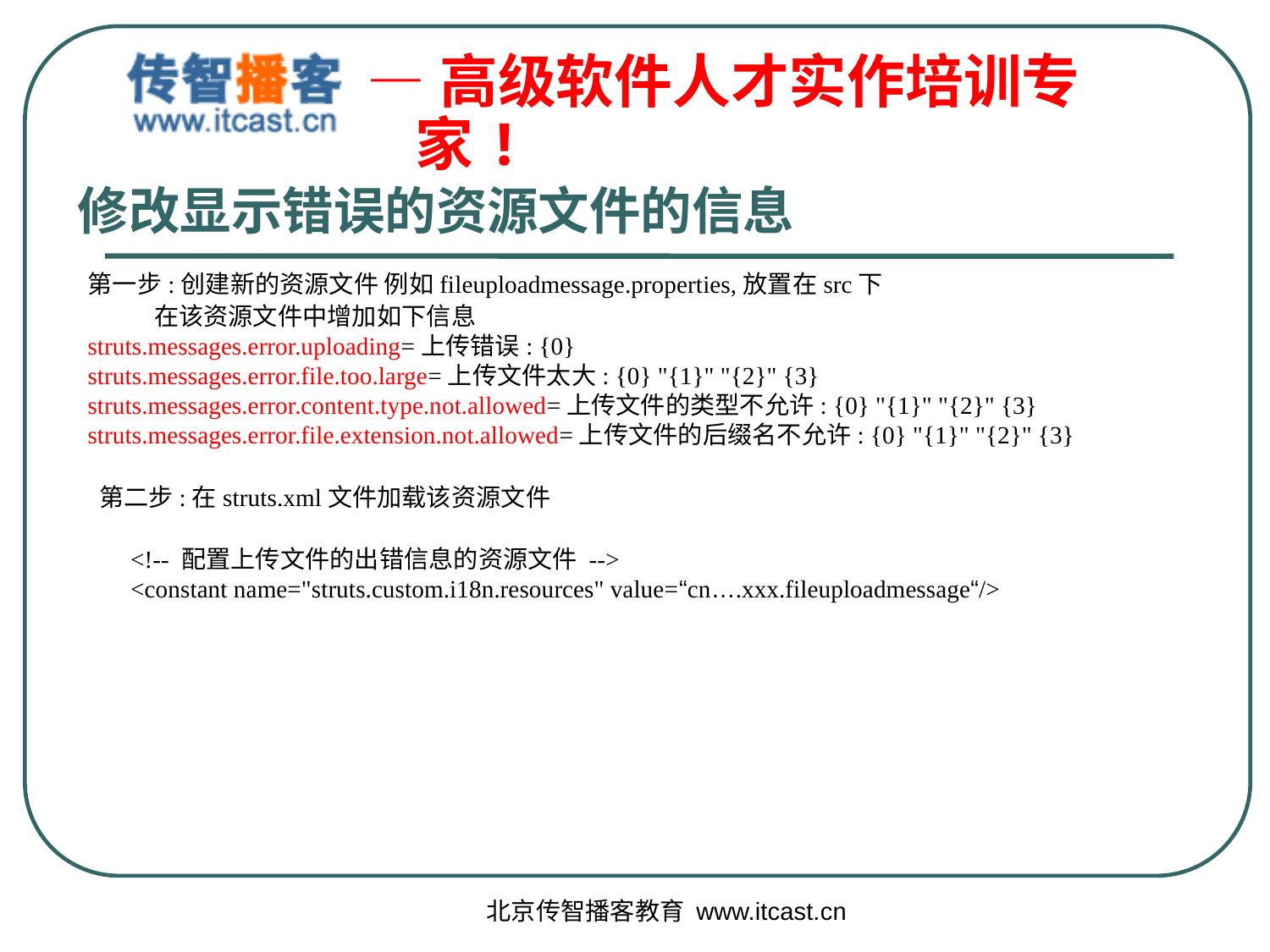

修改显示错误的资源文件的信息
第一步:创建新的资源文件 例如fileuploadmessage.properties,放置在src下
           在该资源文件中增加如下信息
struts.messages.error.uploading=上传错误: {0}
struts.messages.error.file.too.large=上传文件太大: {0} "{1}" "{2}" {3}
struts.messages.error.content.type.not.allowed=上传文件的类型不允许: {0} "{1}" "{2}" {3}
struts.messages.error.file.extension.not.allowed=上传文件的后缀名不允许: {0} "{1}" "{2}" {3}

 第二步:在struts.xml文件加载该资源文件

       <!-- 配置上传文件的出错信息的资源文件 -->
       <constant name="struts.custom.i18n.resources" value=“cn….xxx.fileuploadmessage“/>
北京传智播客教育 www.itcast.cn